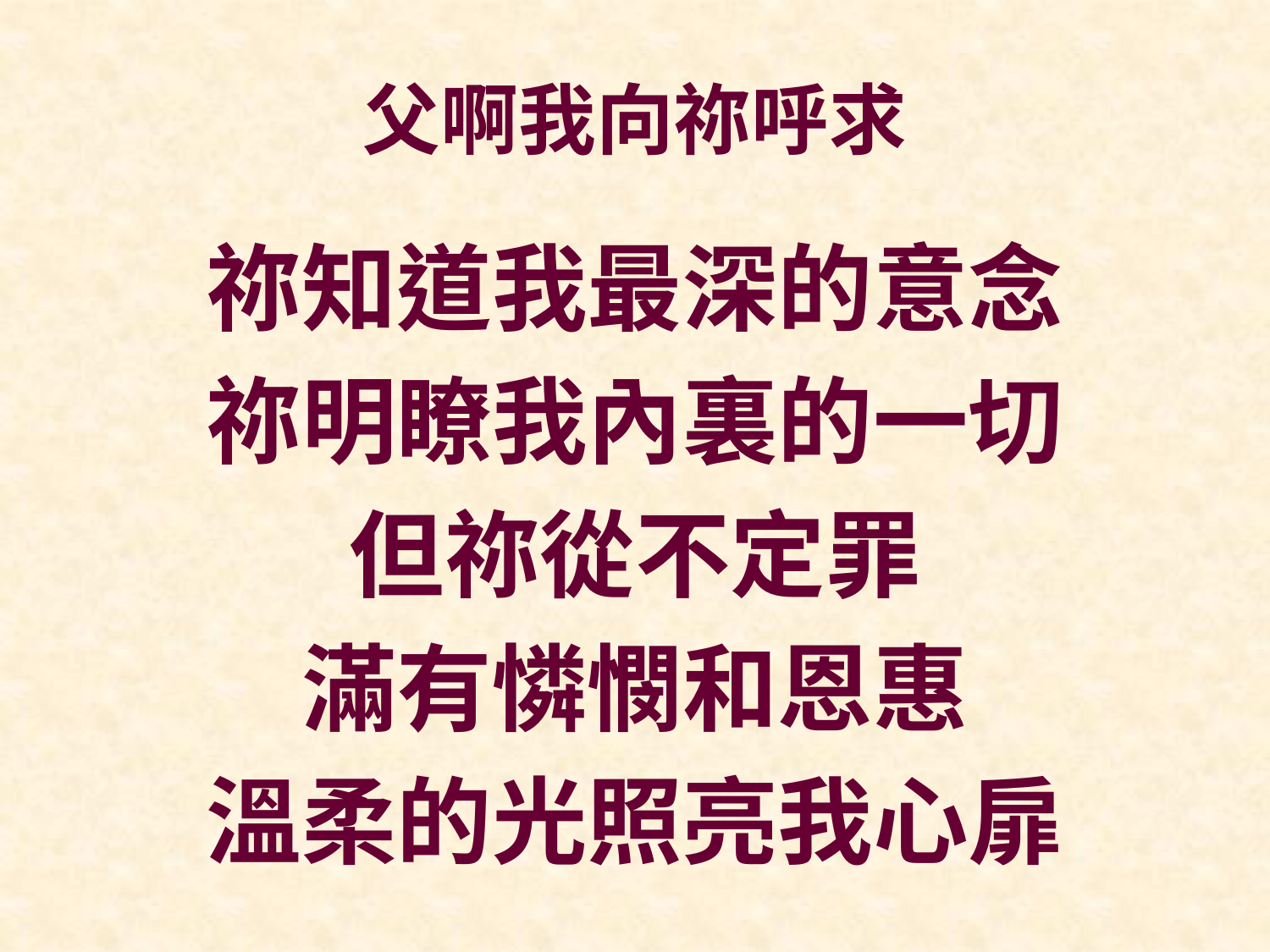

# 父啊我向祢呼求
祢知道我最深的意念
祢明瞭我內裏的一切
但祢從不定罪
滿有憐憫和恩惠
溫柔的光照亮我心扉